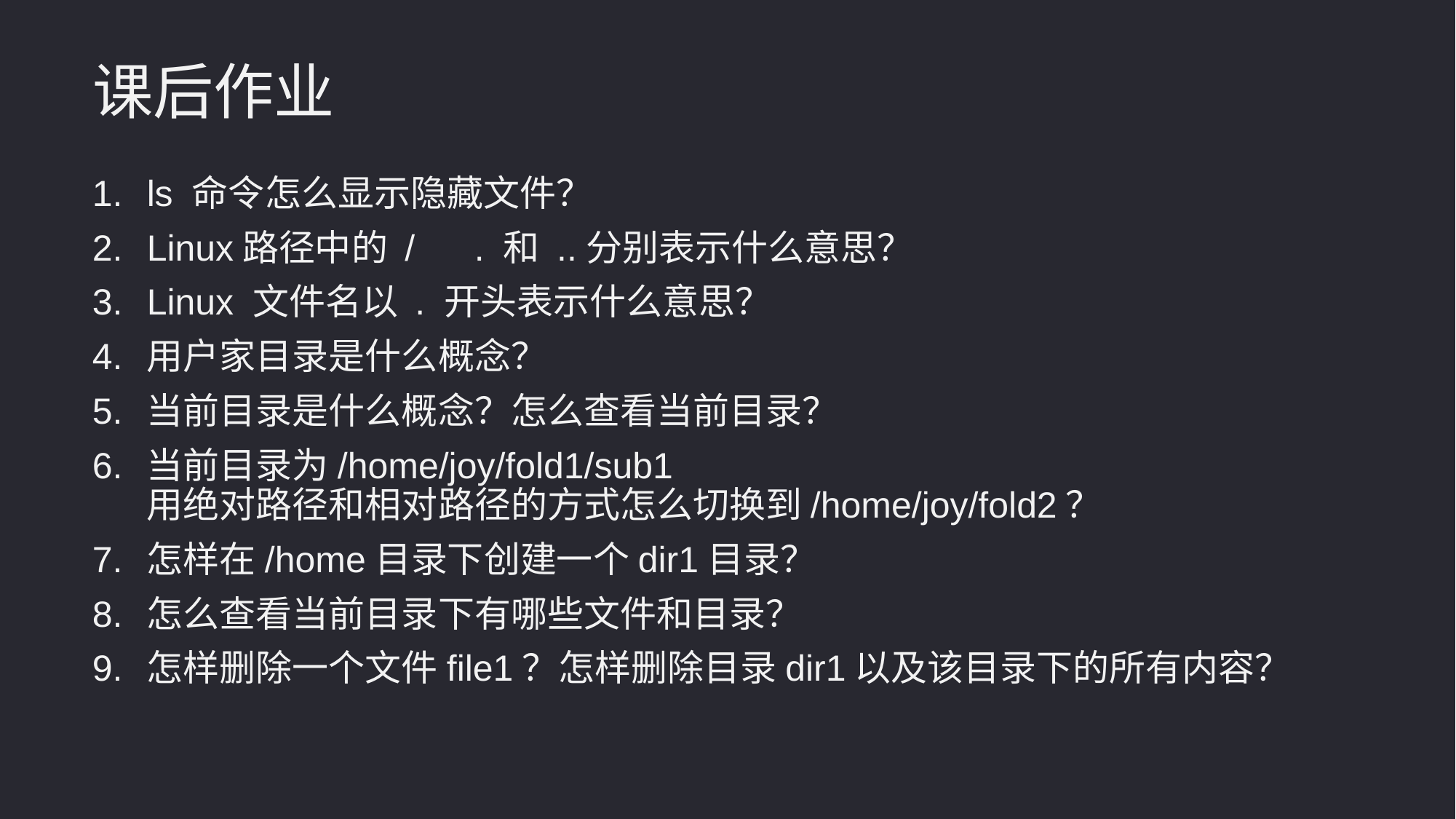

课后作业
ls 命令怎么显示隐藏文件？
Linux路径中的 /	. 和 ..分别表示什么意思？
Linux 文件名以 . 开头表示什么意思？
用户家目录是什么概念？
当前目录是什么概念？怎么查看当前目录？
当前目录为/home/joy/fold1/sub1 用绝对路径和相对路径的方式怎么切换到/home/joy/fold2？
怎样在/home目录下创建一个dir1目录？
怎么查看当前目录下有哪些文件和目录？
怎样删除一个文件file1？怎样删除目录dir1以及该目录下的所有内容？